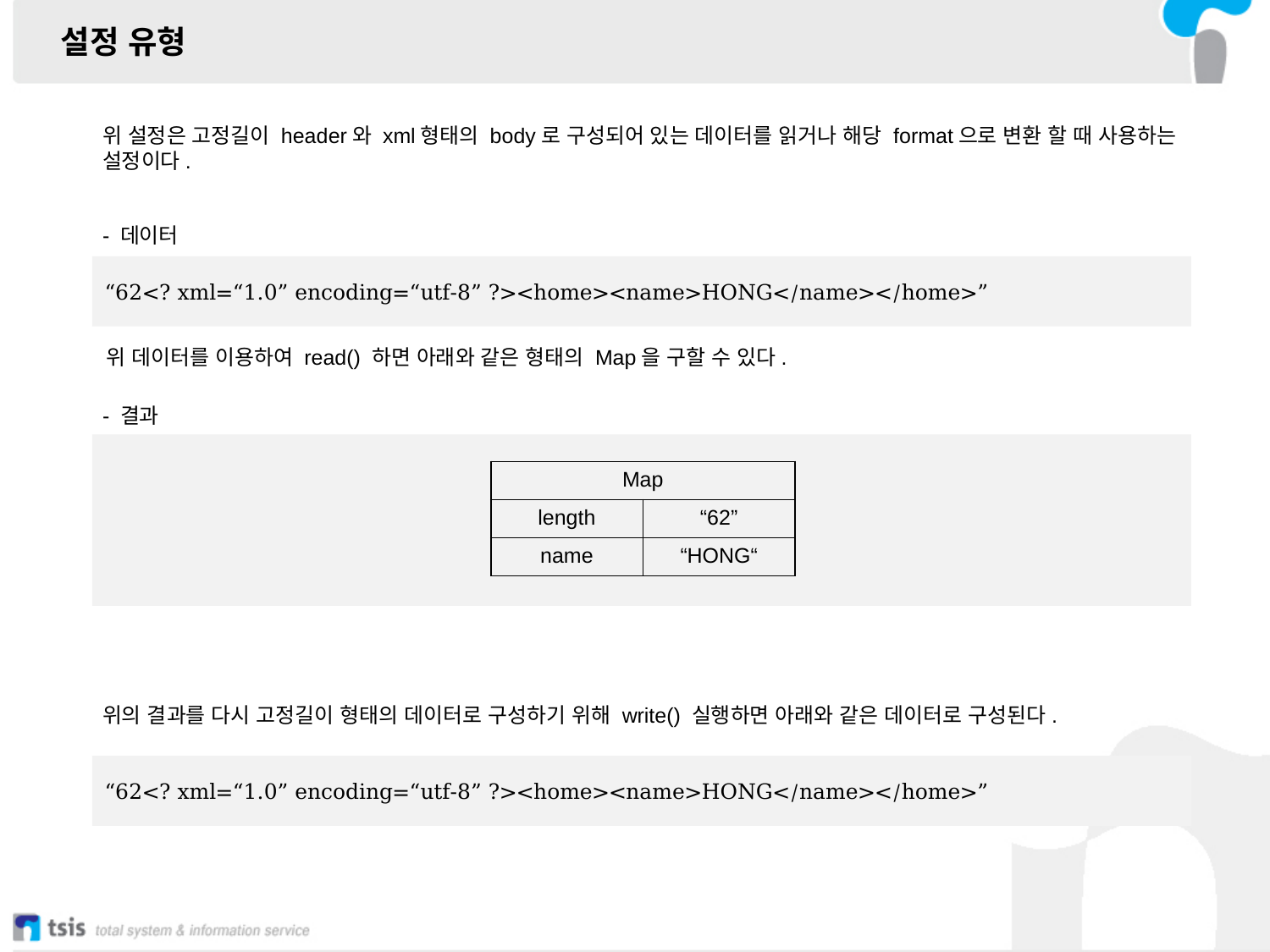

설정 유형
위 설정은 고정길이 header와 xml형태의 body로 구성되어 있는 데이터를 읽거나 해당 format으로 변환 할 때 사용하는 설정이다.
- 데이터
“62<? xml=“1.0” encoding=“utf-8” ?><home><name>HONG</name></home>”
위 데이터를 이용하여 read() 하면 아래와 같은 형태의 Map을 구할 수 있다.
- 결과

| Map |  |
| --- | --- |
| length | “62” |
| name | “HONG“ |
위의 결과를 다시 고정길이 형태의 데이터로 구성하기 위해 write() 실행하면 아래와 같은 데이터로 구성된다.
“62<? xml=“1.0” encoding=“utf-8” ?><home><name>HONG</name></home>”